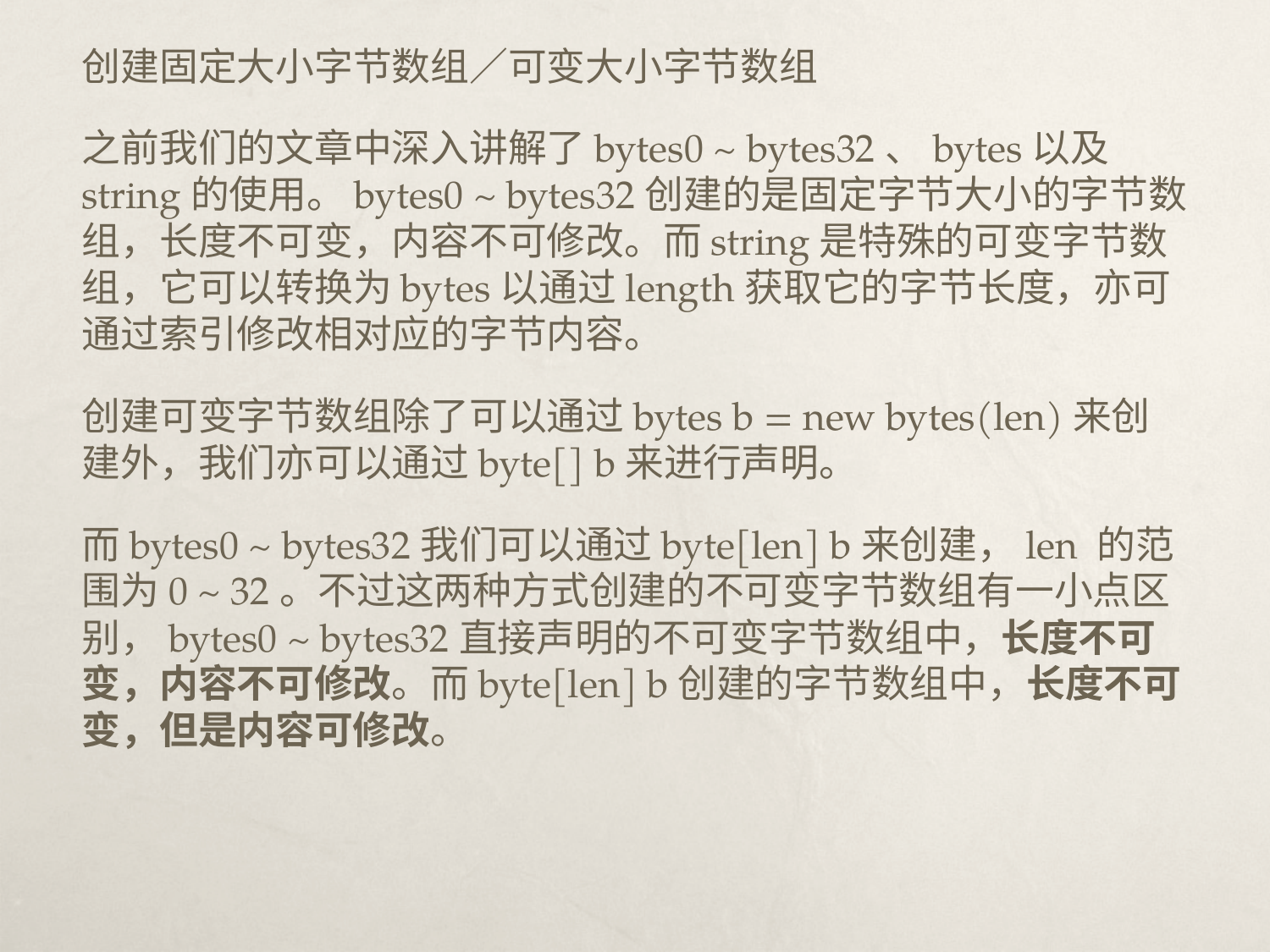

创建固定大小字节数组／可变大小字节数组
之前我们的文章中深入讲解了bytes0 ~ bytes32、bytes以及string的使用。bytes0 ~ bytes32创建的是固定字节大小的字节数组，长度不可变，内容不可修改。而string是特殊的可变字节数组，它可以转换为bytes以通过length获取它的字节长度，亦可通过索引修改相对应的字节内容。
创建可变字节数组除了可以通过bytes b = new bytes(len)来创建外，我们亦可以通过byte[] b来进行声明。
而bytes0 ~ bytes32我们可以通过byte[len] b来创建，len 的范围为0 ~ 32。不过这两种方式创建的不可变字节数组有一小点区别，bytes0 ~ bytes32直接声明的不可变字节数组中，长度不可变，内容不可修改。而byte[len] b创建的字节数组中，长度不可变，但是内容可修改。